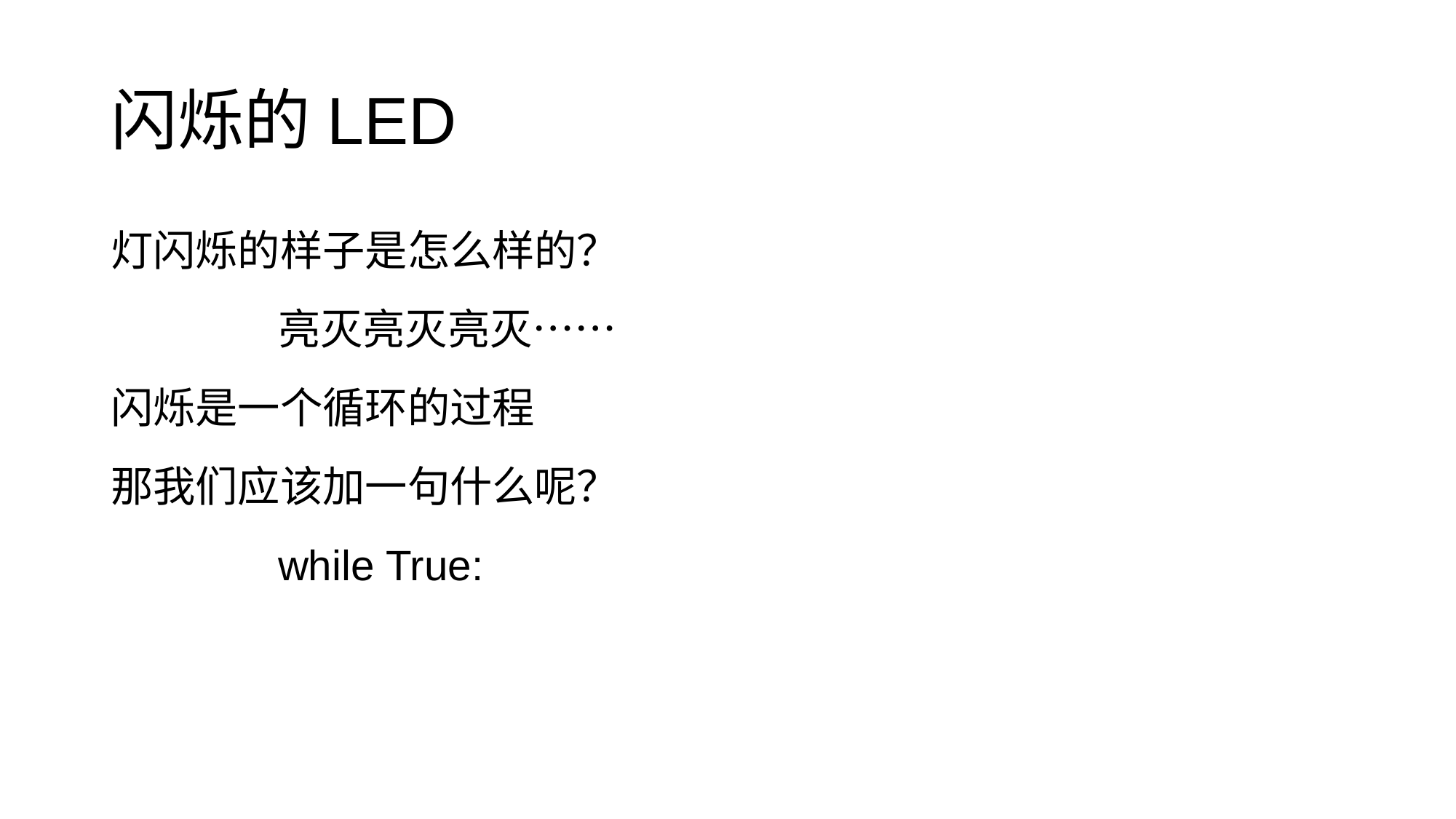

# 闪烁的LED
灯闪烁的样子是怎么样的？
亮灭亮灭亮灭……
闪烁是一个循环的过程
那我们应该加一句什么呢？
while True: